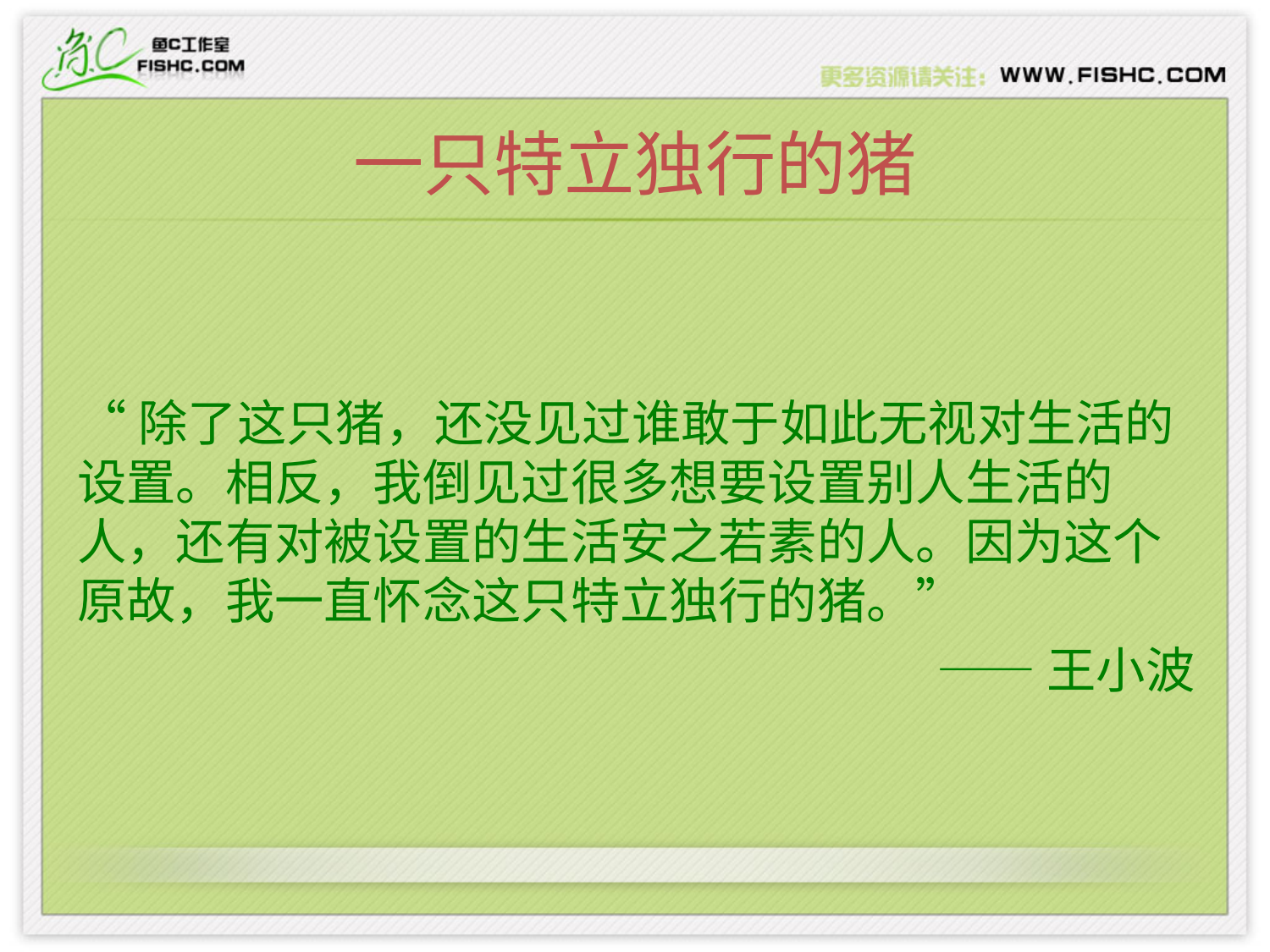

# 一只特立独行的猪
“除了这只猪，还没见过谁敢于如此无视对生活的设置。相反，我倒见过很多想要设置别人生活的人，还有对被设置的生活安之若素的人。因为这个原故，我一直怀念这只特立独行的猪。”
——王小波